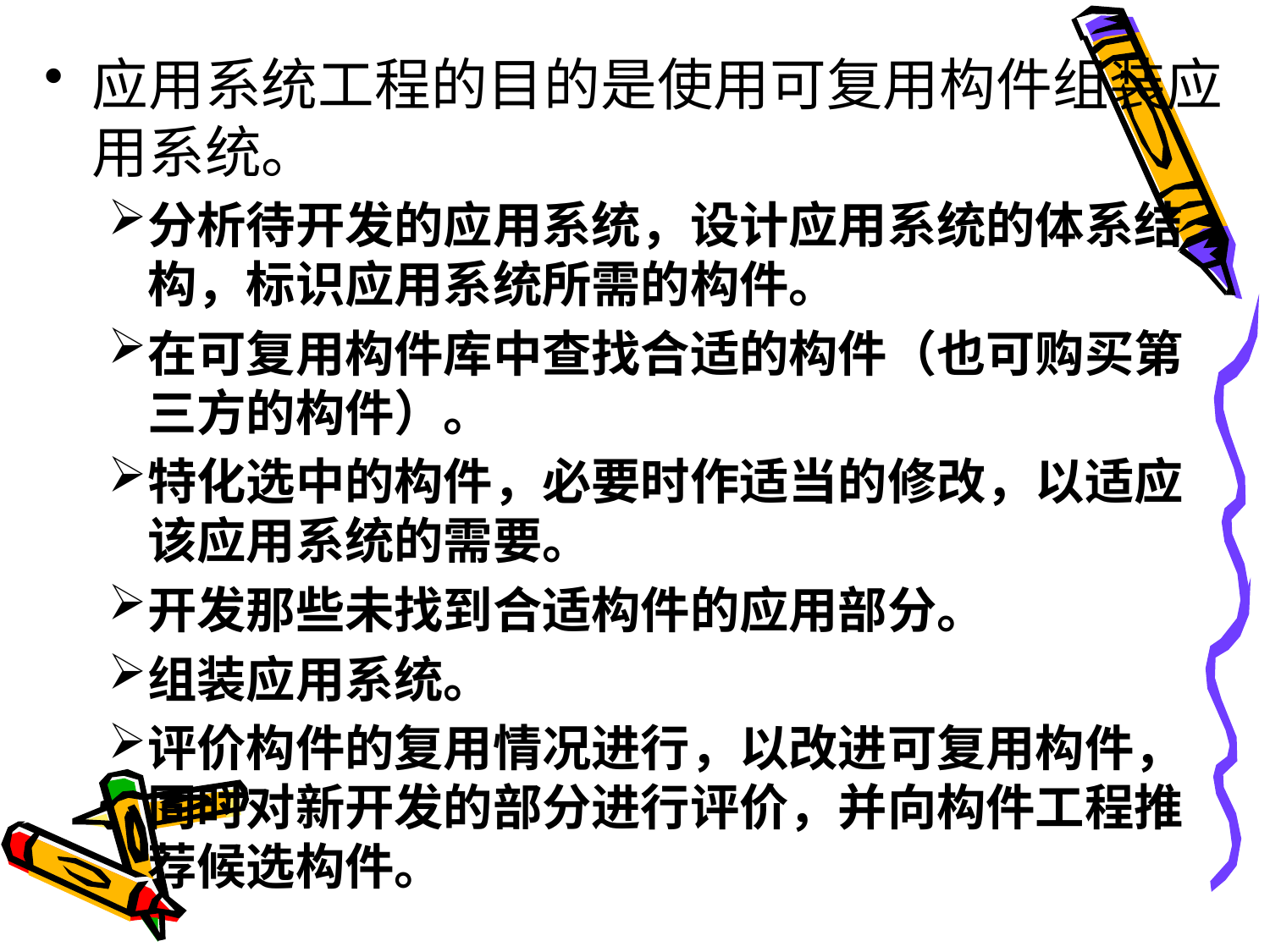

应用系统工程的目的是使用可复用构件组装应用系统。
分析待开发的应用系统，设计应用系统的体系结构，标识应用系统所需的构件。
在可复用构件库中查找合适的构件（也可购买第三方的构件）。
特化选中的构件，必要时作适当的修改，以适应该应用系统的需要。
开发那些未找到合适构件的应用部分。
组装应用系统。
评价构件的复用情况进行，以改进可复用构件，同时对新开发的部分进行评价，并向构件工程推荐候选构件。